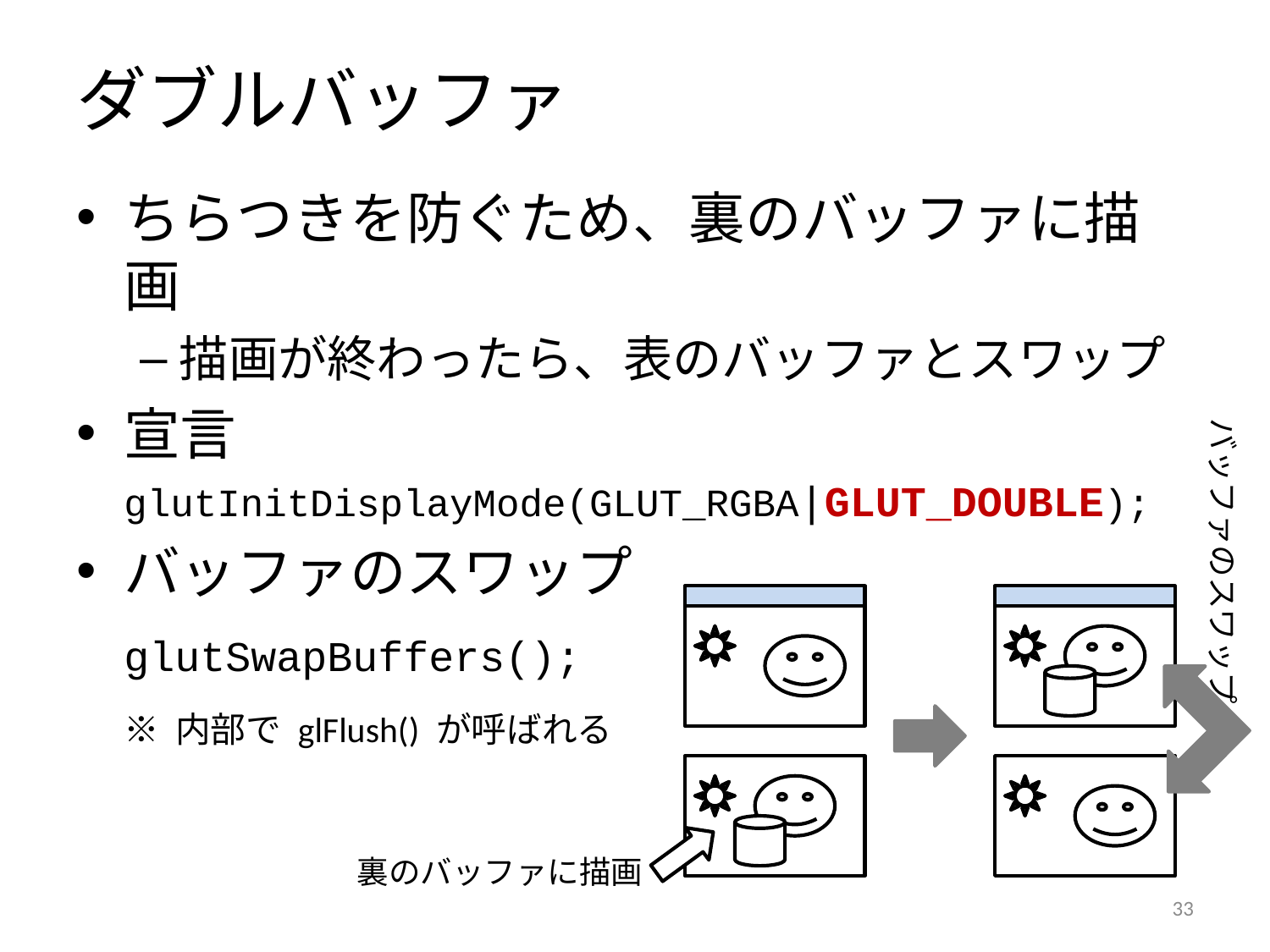

# ダブルバッファ
ちらつきを防ぐため、裏のバッファに描画
描画が終わったら、表のバッファとスワップ
宣言
	glutInitDisplayMode(GLUT_RGBA|GLUT_DOUBLE);
バッファのスワップ
	glutSwapBuffers();
	※ 内部で glFlush() が呼ばれる
バッファのスワップ

裏のバッファに描画
33